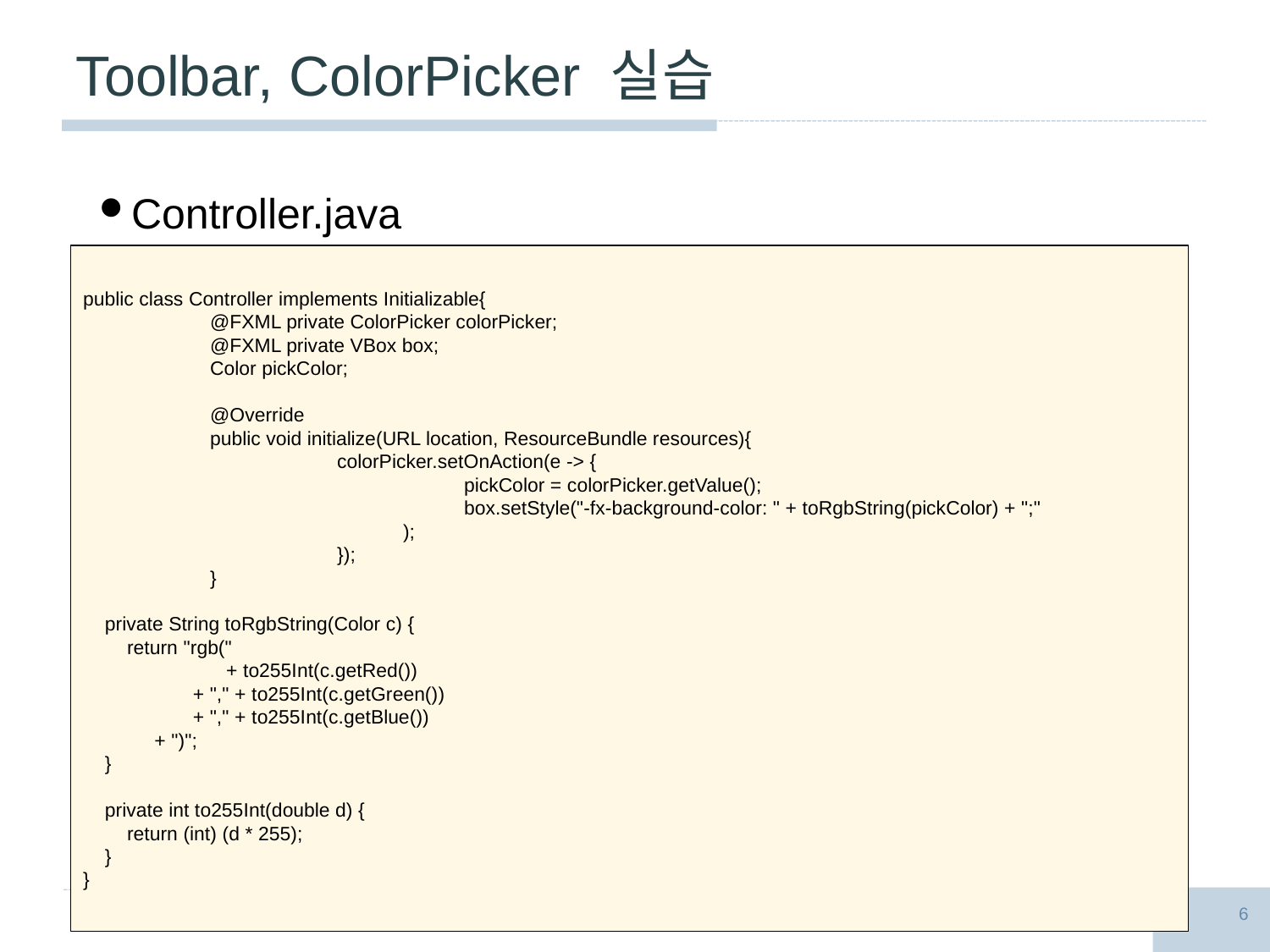

# Toolbar, ColorPicker 실습
Controller.java
public class Controller implements Initializable{
	@FXML private ColorPicker colorPicker;
	@FXML private VBox box;
	Color pickColor;

	@Override
	public void initialize(URL location, ResourceBundle resources){
		colorPicker.setOnAction(e -> {
			pickColor = colorPicker.getValue();
			box.setStyle("-fx-background-color: " + toRgbString(pickColor) + ";"
		            );
		});
	}

    private String toRgbString(Color c) {
        return "rgb("
                          + to255Int(c.getRed())
                    + "," + to255Int(c.getGreen())
                    + "," + to255Int(c.getBlue())
             + ")";
    }

    private int to255Int(double d) {
        return (int) (d * 255);
    }
}